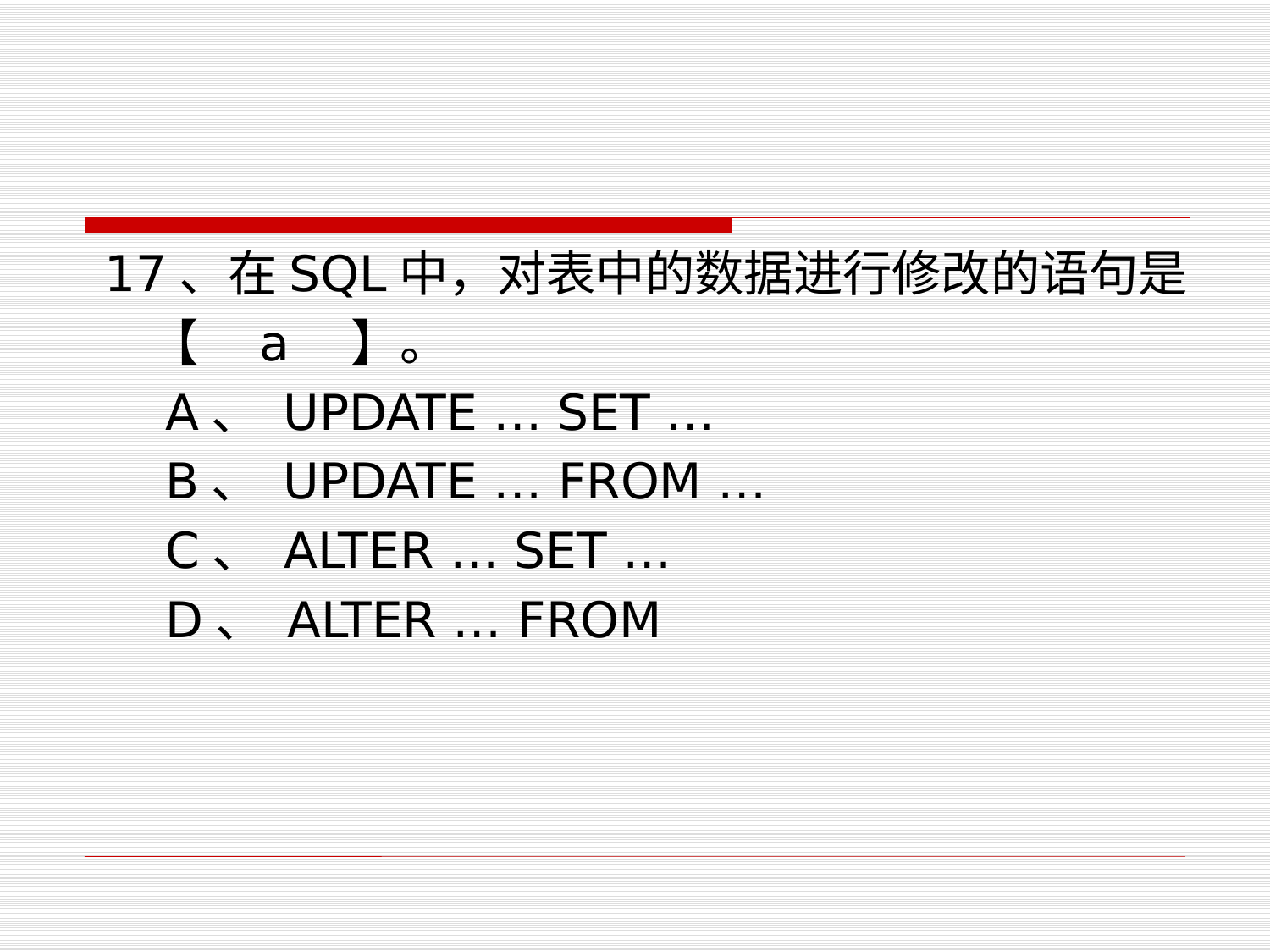

#
17、在SQL中，对表中的数据进行修改的语句是
   【　a　】。
　A、 UPDATE … SET …
　B、 UPDATE … FROM …
　C、 ALTER … SET …
　D、 ALTER … FROM